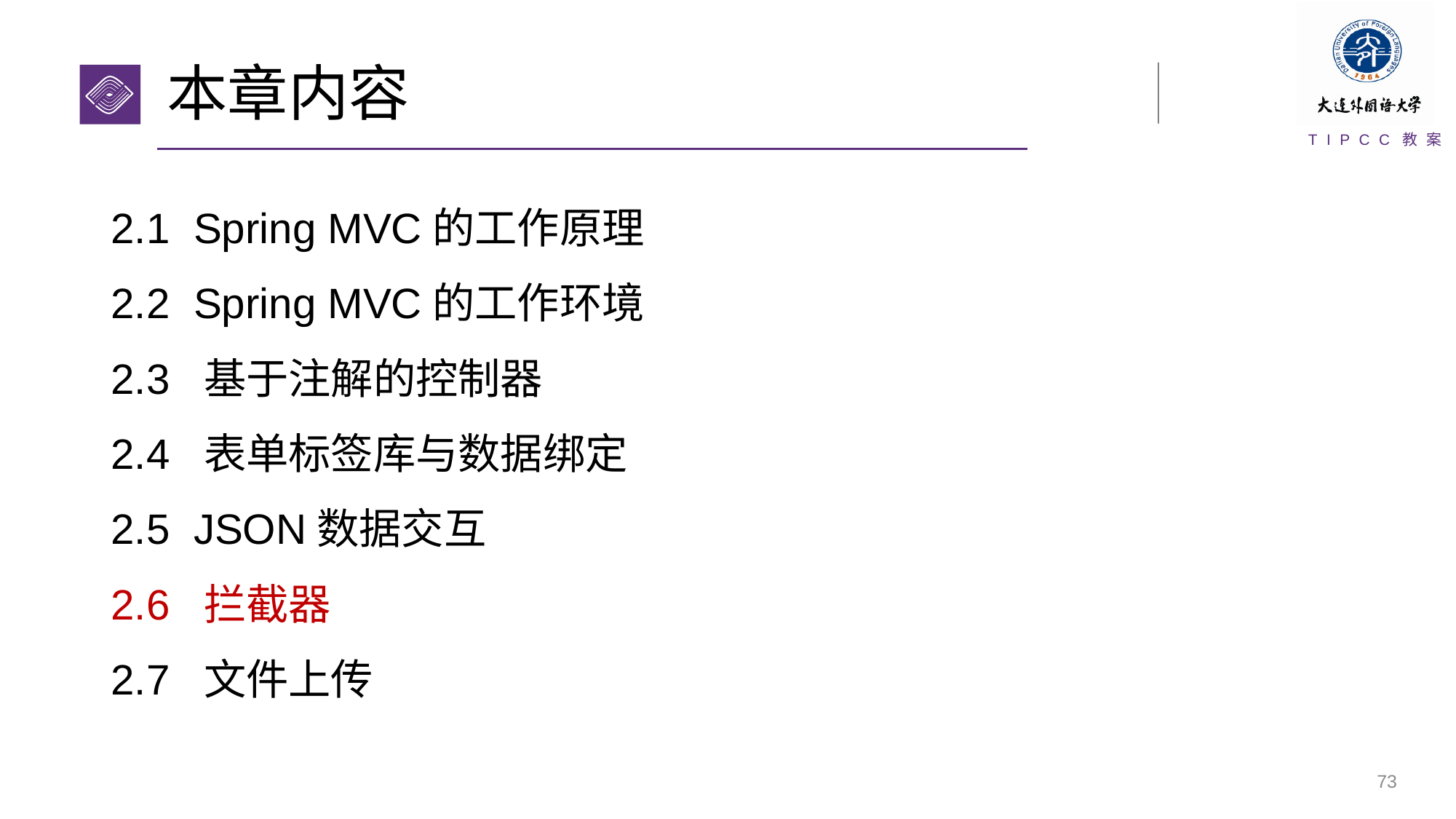

# 本章内容
2.1  Spring MVC的工作原理
2.2  Spring MVC的工作环境
2.3  基于注解的控制器
2.4  表单标签库与数据绑定
2.5  JSON数据交互
2.6  拦截器
2.7  文件上传
73